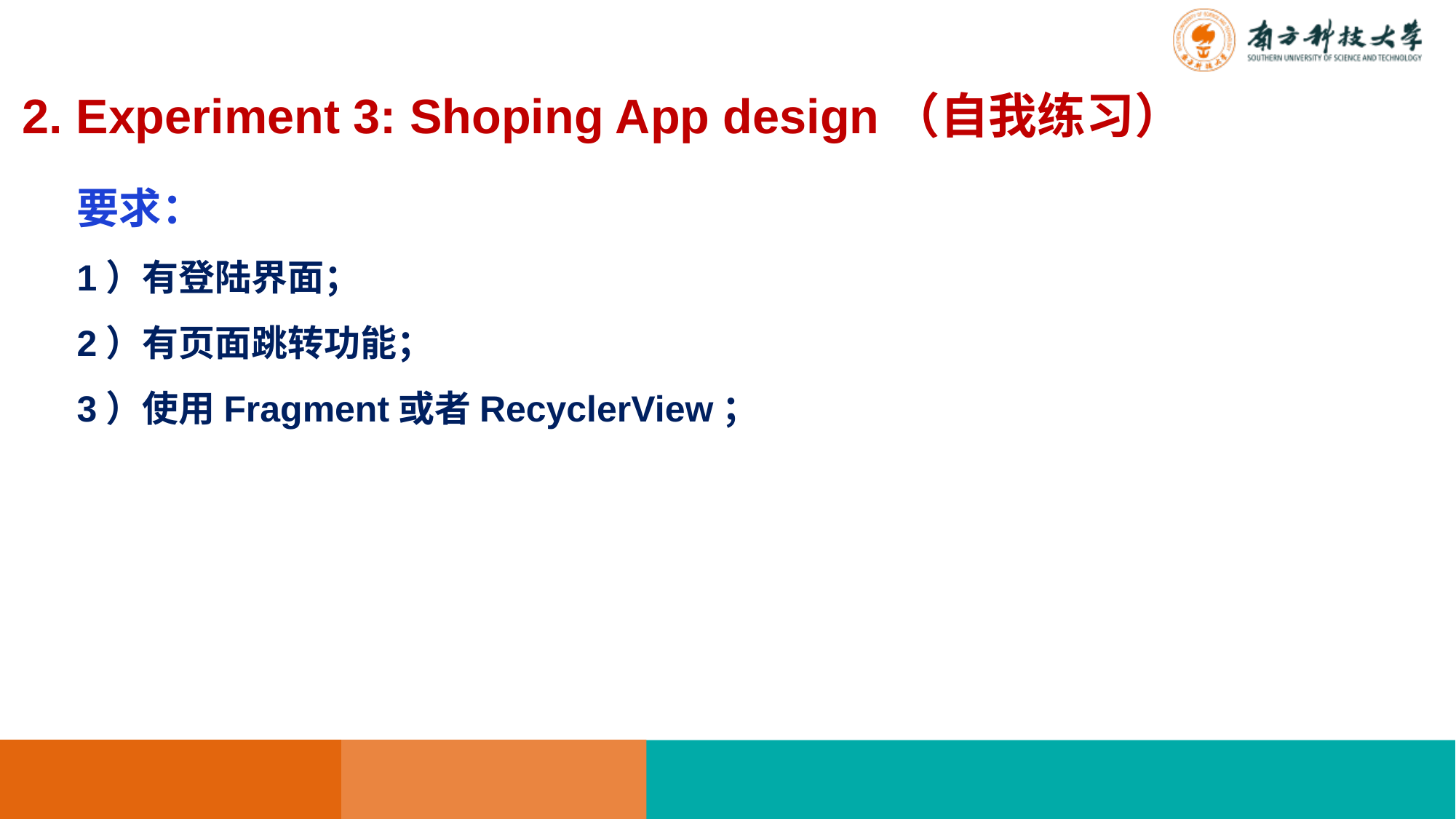

2. Experiment 3: Shoping App design（自我练习）
要求：
1）有登陆界面；
2）有页面跳转功能；
3）使用Fragment或者RecyclerView；